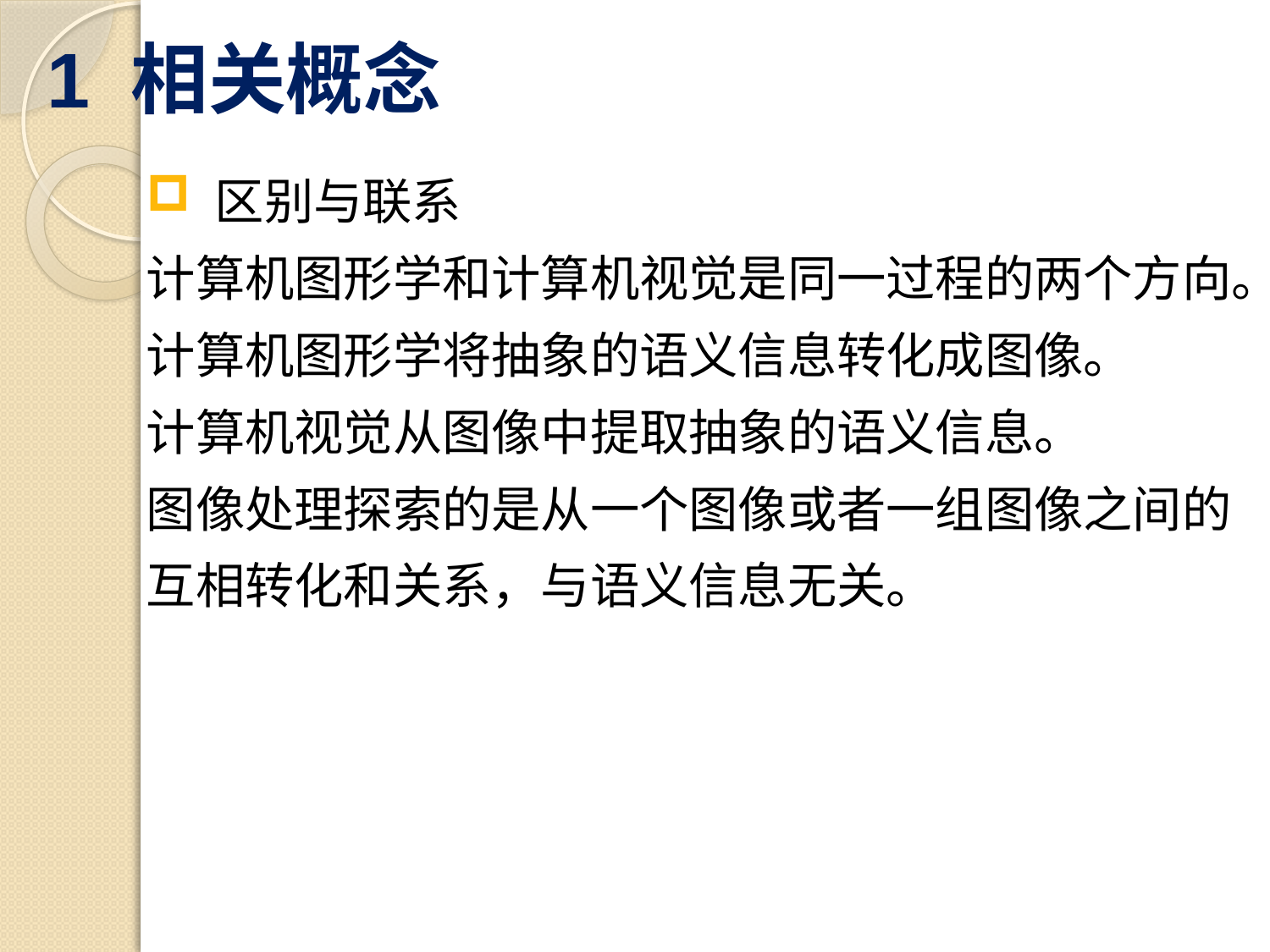

1 相关概念
 区别与联系
计算机图形学和计算机视觉是同一过程的两个方向。
计算机图形学将抽象的语义信息转化成图像。
计算机视觉从图像中提取抽象的语义信息。
图像处理探索的是从一个图像或者一组图像之间的互相转化和关系，与语义信息无关。